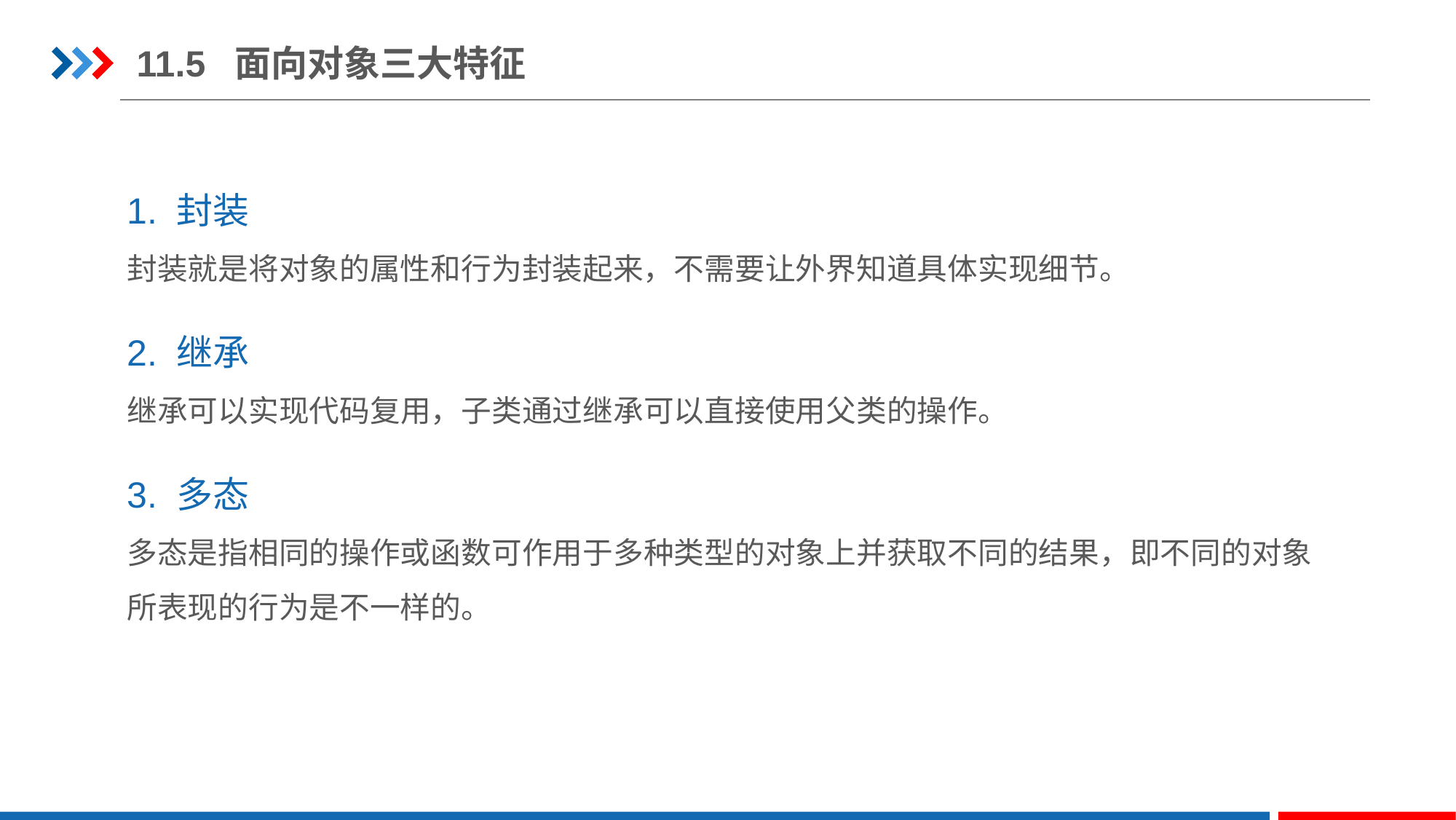

11.5  面向对象三大特征
1. 封装
封装就是将对象的属性和行为封装起来，不需要让外界知道具体实现细节。
2. 继承
继承可以实现代码复用，子类通过继承可以直接使用父类的操作。
3. 多态
多态是指相同的操作或函数可作用于多种类型的对象上并获取不同的结果，即不同的对象所表现的行为是不一样的。